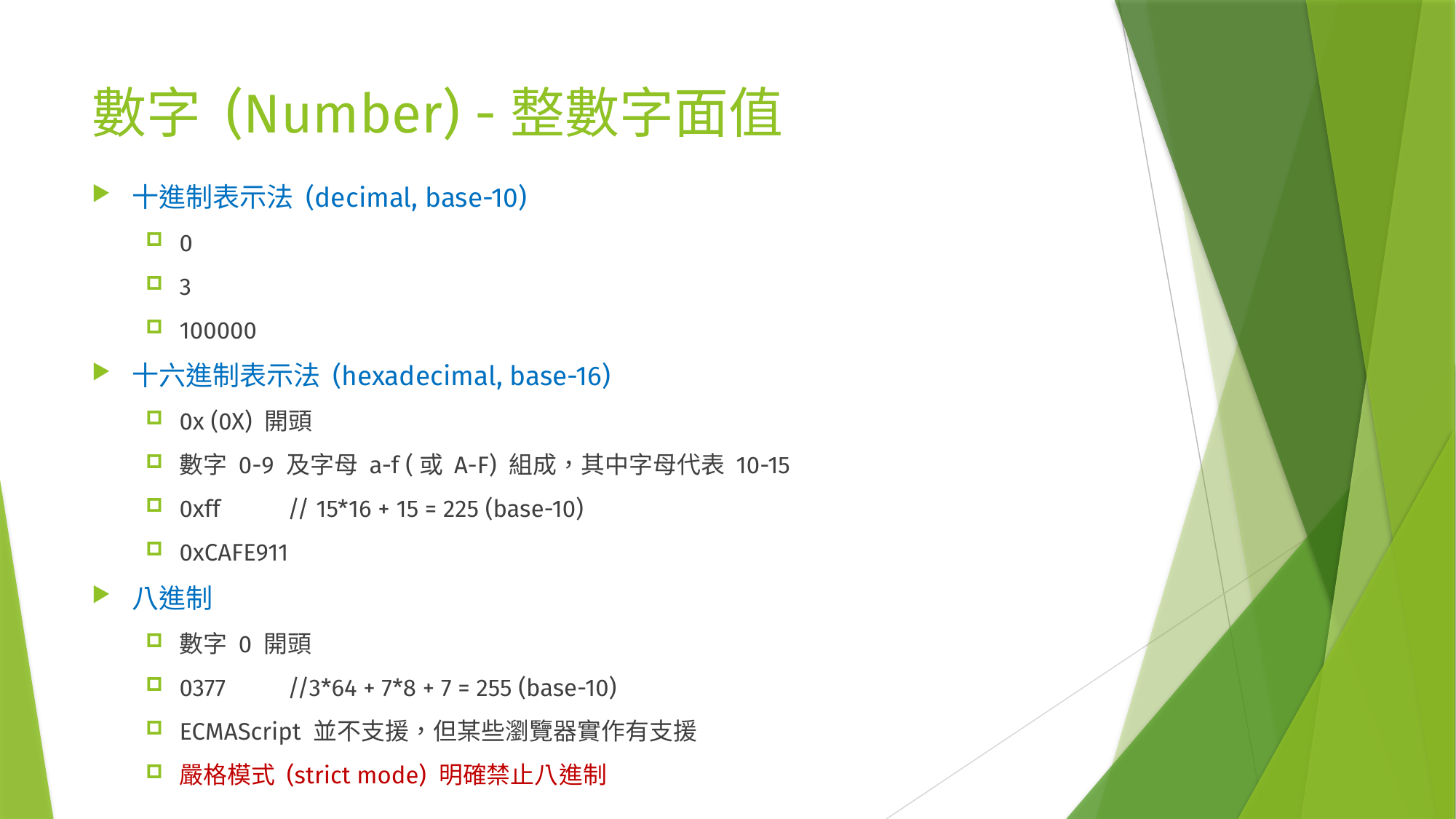

# 數字 (Number) -整數字面值
十進制表示法 (decimal, base-10)
0
3
100000
十六進制表示法 (hexadecimal, base-16)
0x (0X) 開頭
數字 0-9 及字母 a-f (或 A-F) 組成，其中字母代表 10-15
0xff  			// 15*16 + 15 = 225 (base-10)
0xCAFE911
八進制
數字 0 開頭
0377 			//3*64 + 7*8 + 7 = 255 (base-10)
ECMAScript 並不支援，但某些瀏覽器實作有支援
嚴格模式 (strict mode) 明確禁止八進制